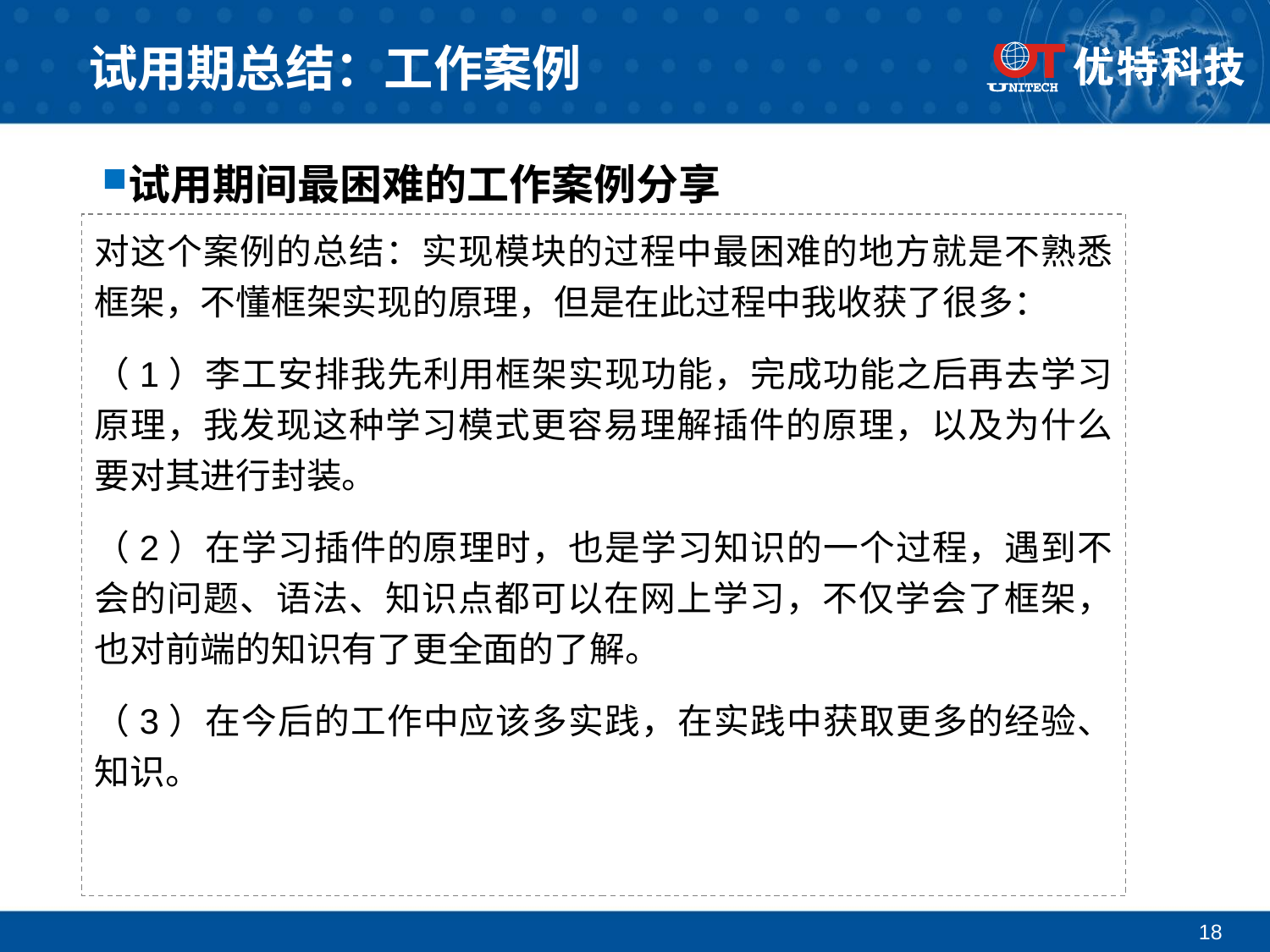

# 试用期总结：工作案例
试用期间最困难的工作案例分享
对这个案例的总结：实现模块的过程中最困难的地方就是不熟悉框架，不懂框架实现的原理，但是在此过程中我收获了很多：
（1）李工安排我先利用框架实现功能，完成功能之后再去学习原理，我发现这种学习模式更容易理解插件的原理，以及为什么要对其进行封装。
（2）在学习插件的原理时，也是学习知识的一个过程，遇到不会的问题、语法、知识点都可以在网上学习，不仅学会了框架，也对前端的知识有了更全面的了解。
（3）在今后的工作中应该多实践，在实践中获取更多的经验、知识。
18